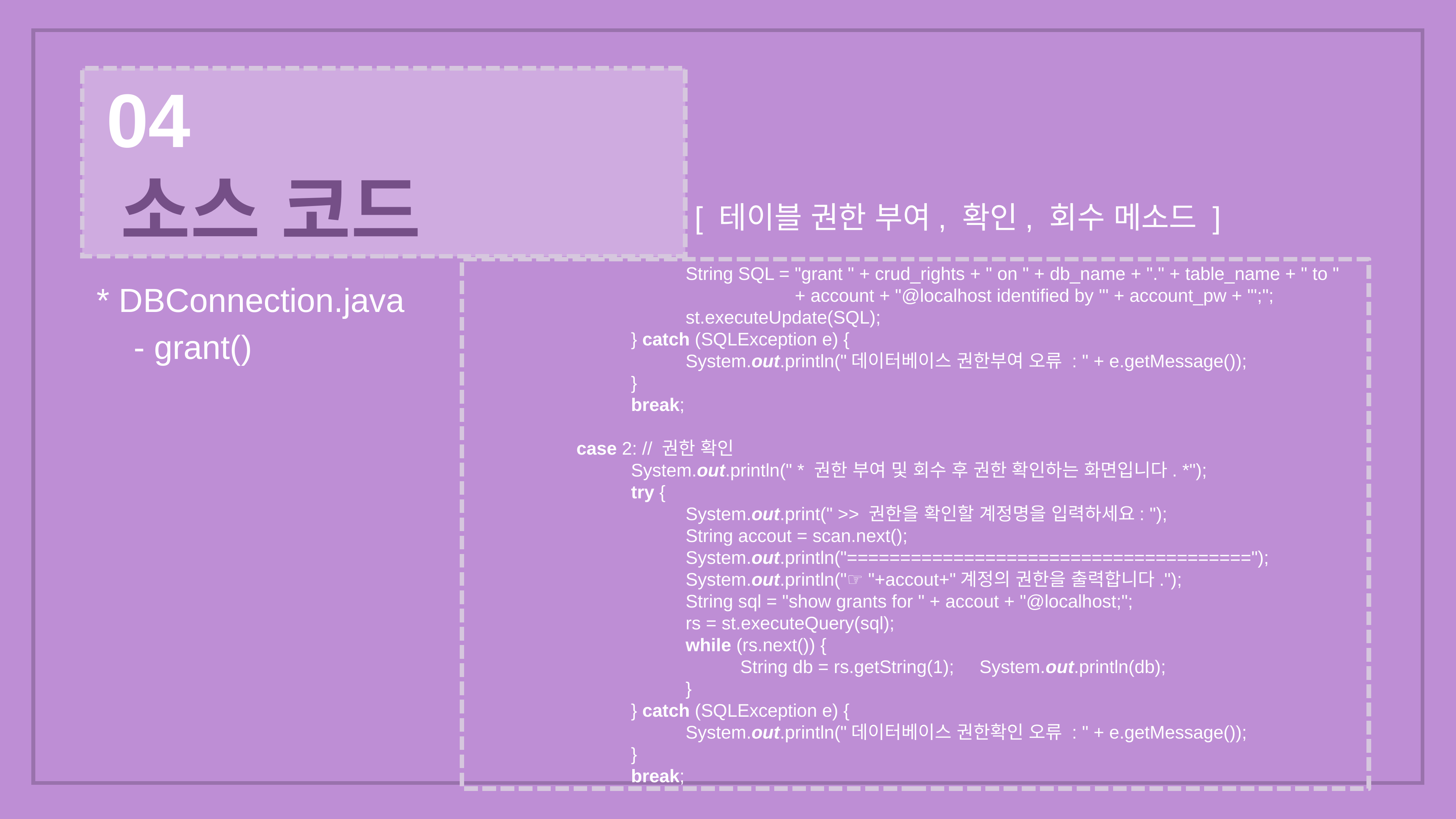

04
 소스 코드
[ 테이블 권한 부여, 확인, 회수 메소드 ]
 				String SQL = "grant " + crud_rights + " on " + db_name + "." + table_name + " to " 						+ account + "@localhost identified by '" + account_pw + "';";
				st.executeUpdate(SQL);
			} catch (SQLException e) {
				System.out.println("데이터베이스 권한부여 오류 : " + e.getMessage());
			}
			break;

		case 2: // 권한 확인
			System.out.println(" * 권한 부여 및 회수 후 권한 확인하는 화면입니다. *");
			try {
				System.out.print(" >> 권한을 확인할 계정명을 입력하세요: ");
				String accout = scan.next();
				System.out.println("======================================");
				System.out.println("☞ "+accout+"계정의 권한을 출력합니다.");
				String sql = "show grants for " + accout + "@localhost;";
				rs = st.executeQuery(sql);
				while (rs.next()) {
					String db = rs.getString(1);     System.out.println(db);
				}
			} catch (SQLException e) {
				System.out.println("데이터베이스 권한확인 오류 : " + e.getMessage());
			}
			break;
* DBConnection.java
- grant()